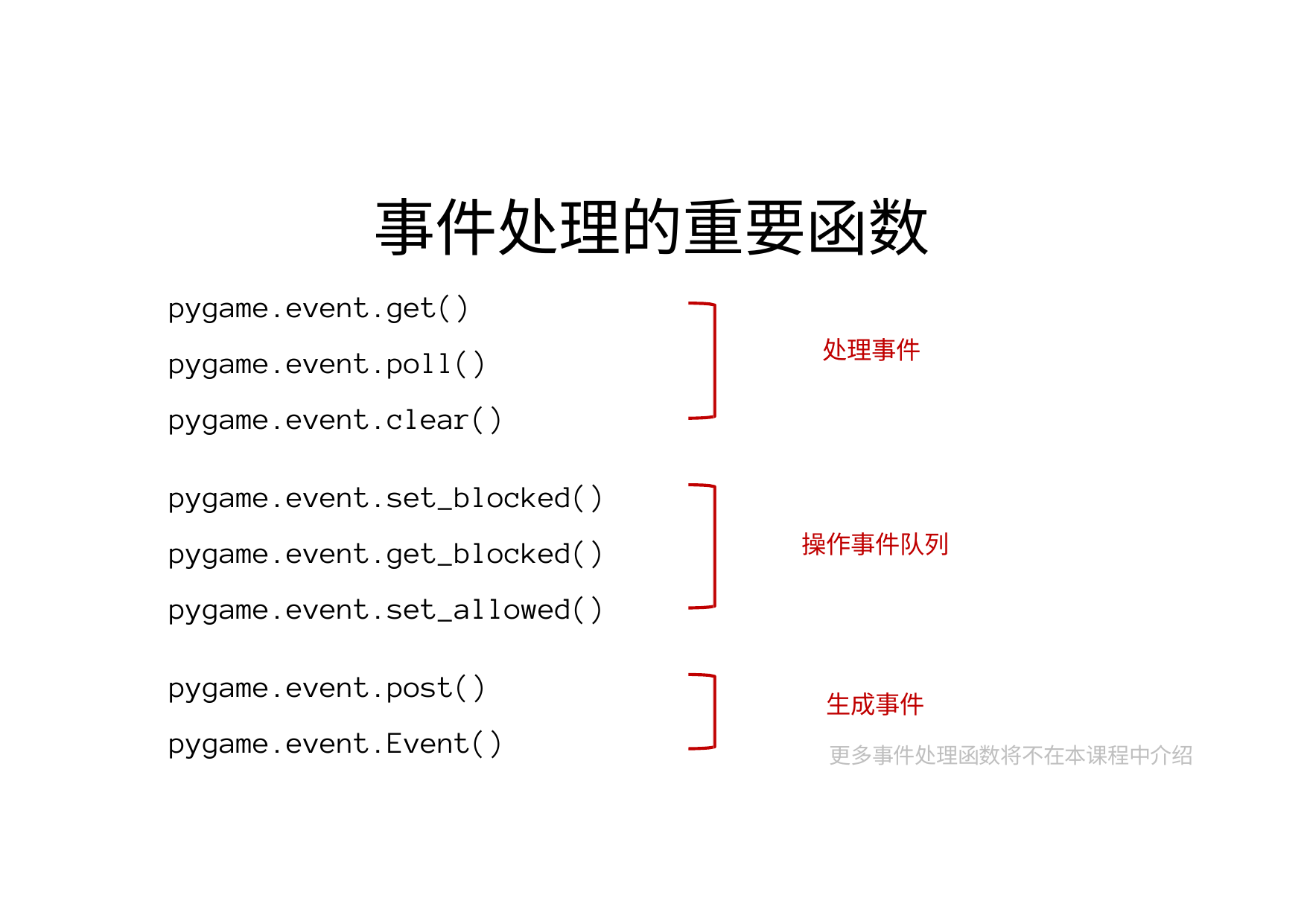

# 事件处理的重要函数
pygame.event.get() pygame.event.poll() pygame.event.clear()
pygame.event.set_blocked() pygame.event.get_blocked() pygame.event.set_allowed()
pygame.event.post() pygame.event.Event()

处理事件

操作事件队列

生成事件
更多事件处理函数将不在本课程中介绍